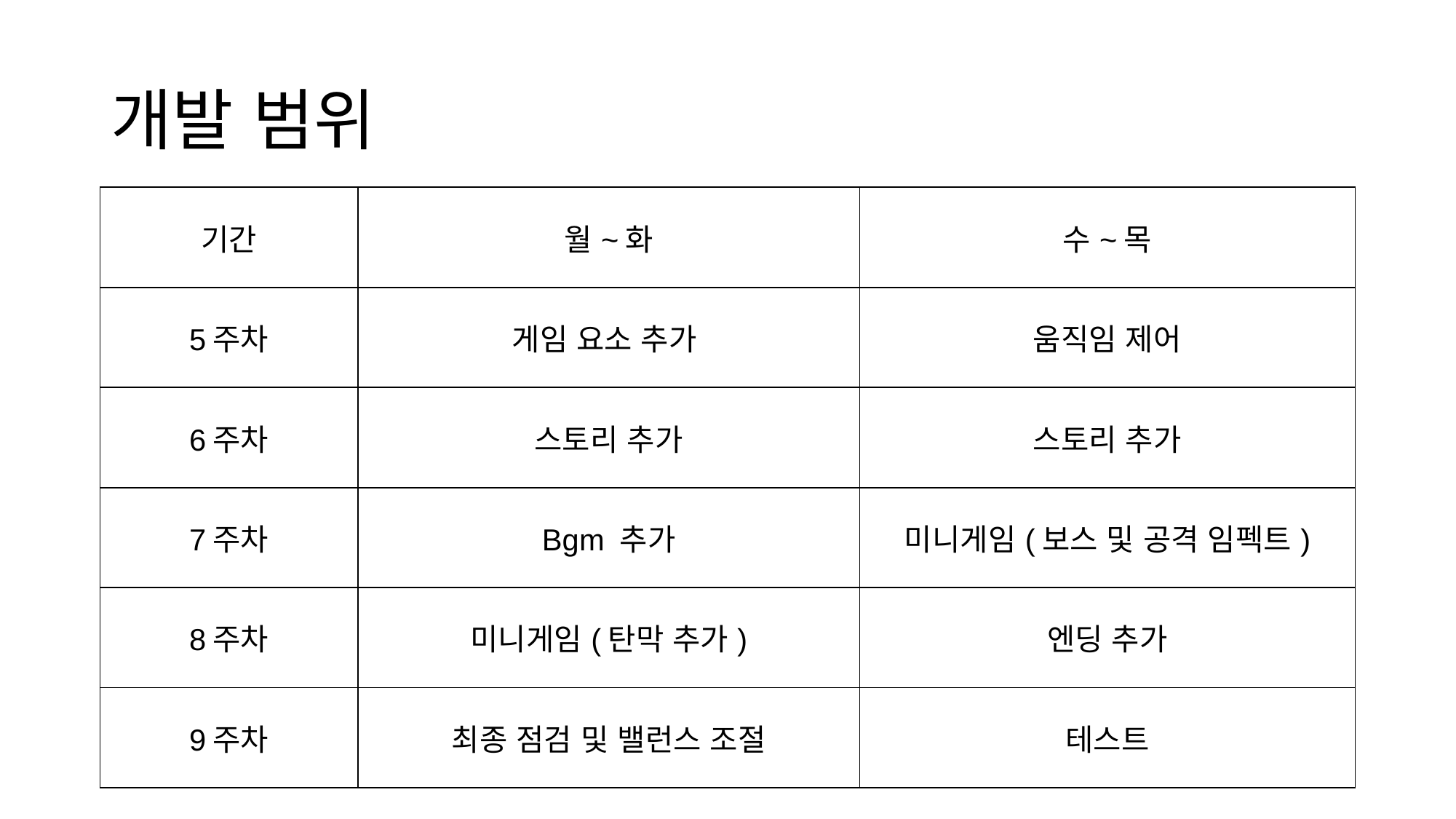

# 개발 범위
| 기간 | 월~화 | 수~목 |
| --- | --- | --- |
| 5주차 | 게임 요소 추가 | 움직임 제어 |
| 6주차 | 스토리 추가 | 스토리 추가 |
| 7주차 | Bgm 추가 | 미니게임(보스 및 공격 임펙트) |
| 8주차 | 미니게임(탄막 추가) | 엔딩 추가 |
| 9주차 | 최종 점검 및 밸런스 조절 | 테스트 |